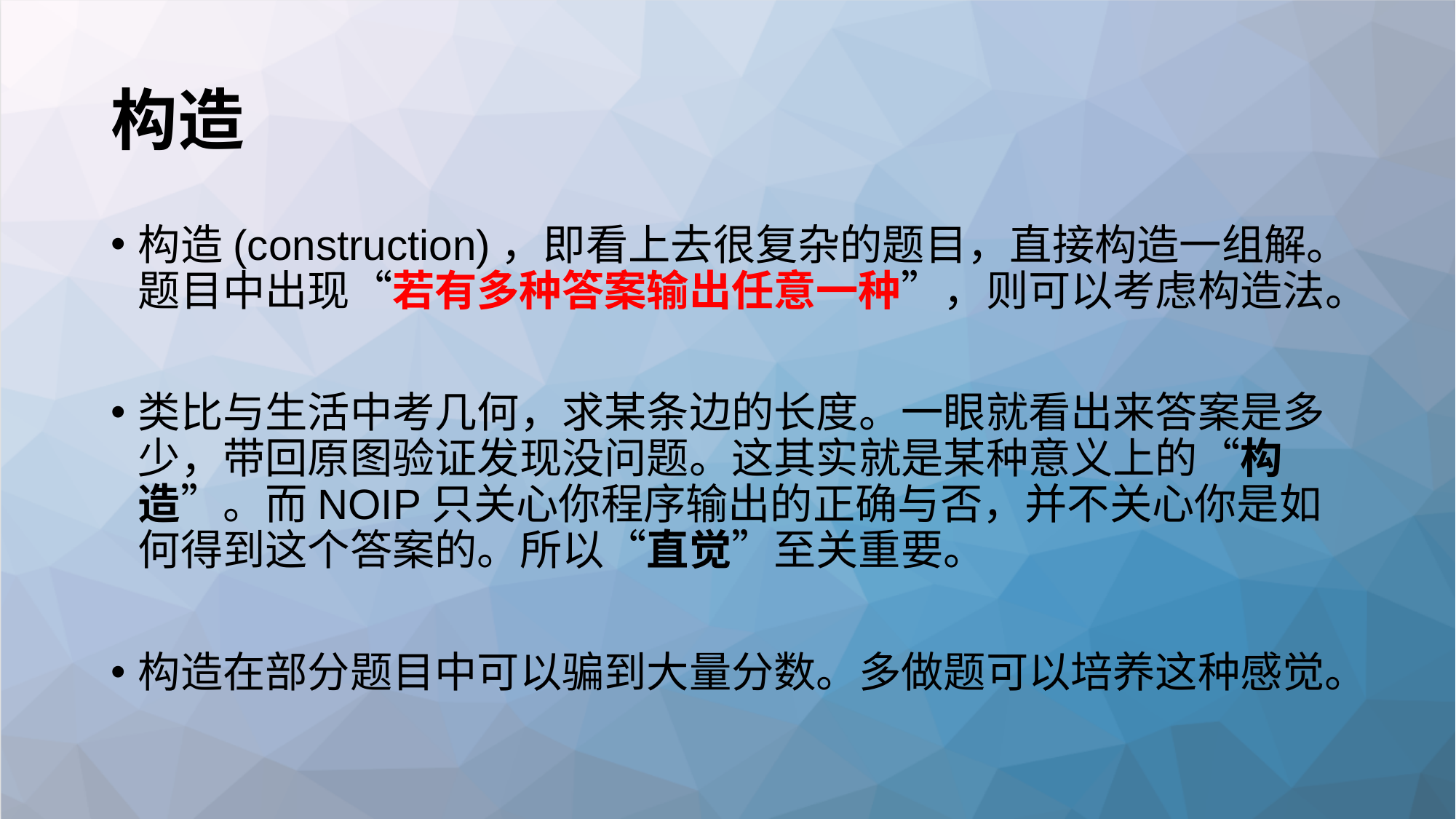

# 构造
构造(construction)，即看上去很复杂的题目，直接构造一组解。题目中出现“若有多种答案输出任意一种”，则可以考虑构造法。

类比与生活中考几何，求某条边的长度。一眼就看出来答案是多少，带回原图验证发现没问题。这其实就是某种意义上的“构造”。而NOIP只关心你程序输出的正确与否，并不关心你是如何得到这个答案的。所以“直觉”至关重要。

构造在部分题目中可以骗到大量分数。多做题可以培养这种感觉。